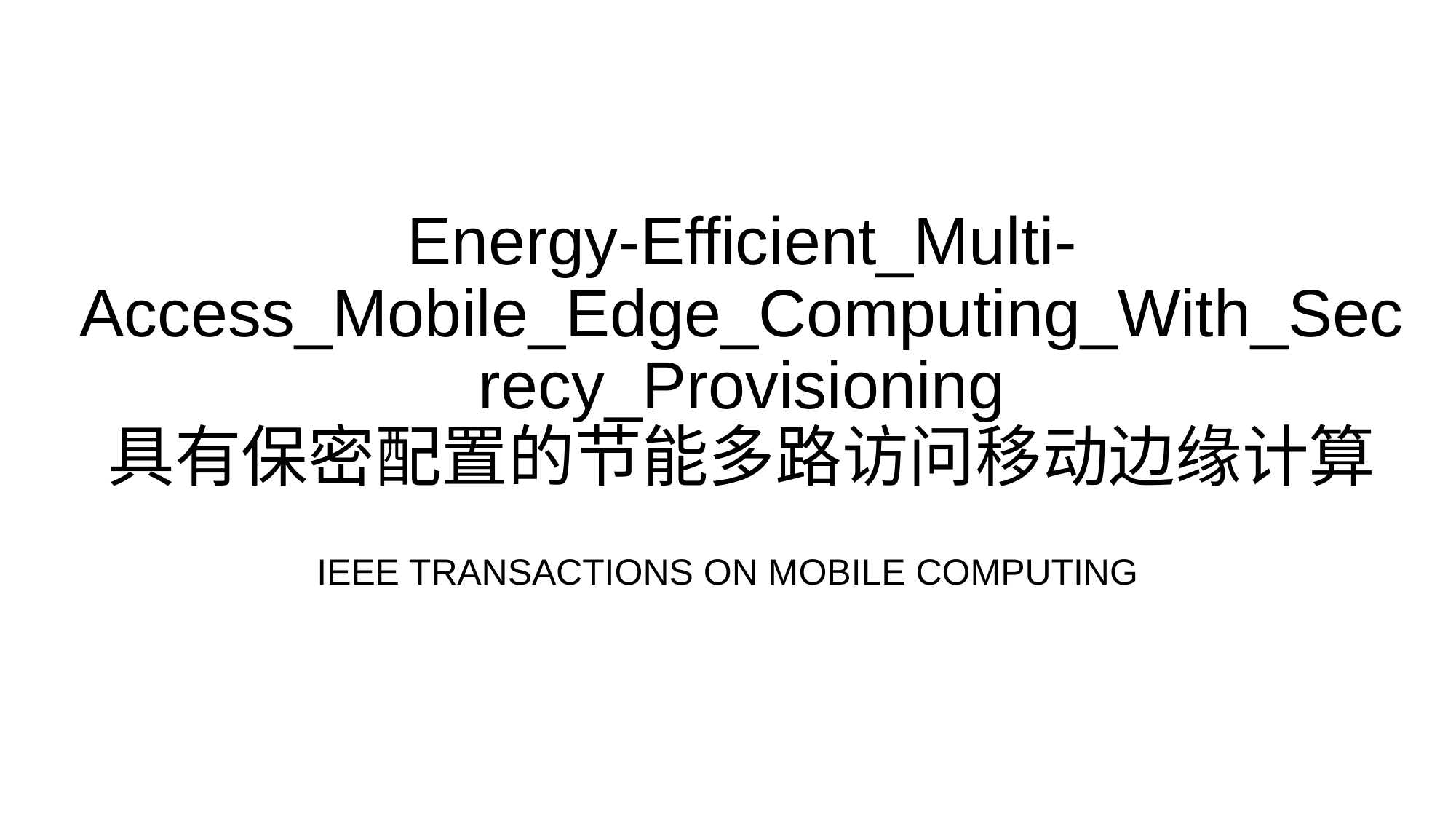

# Energy-Efficient_Multi-Access_Mobile_Edge_Computing_With_Secrecy_Provisioning 具有保密配置的节能多路访问移动边缘计算
IEEE TRANSACTIONS ON MOBILE COMPUTING